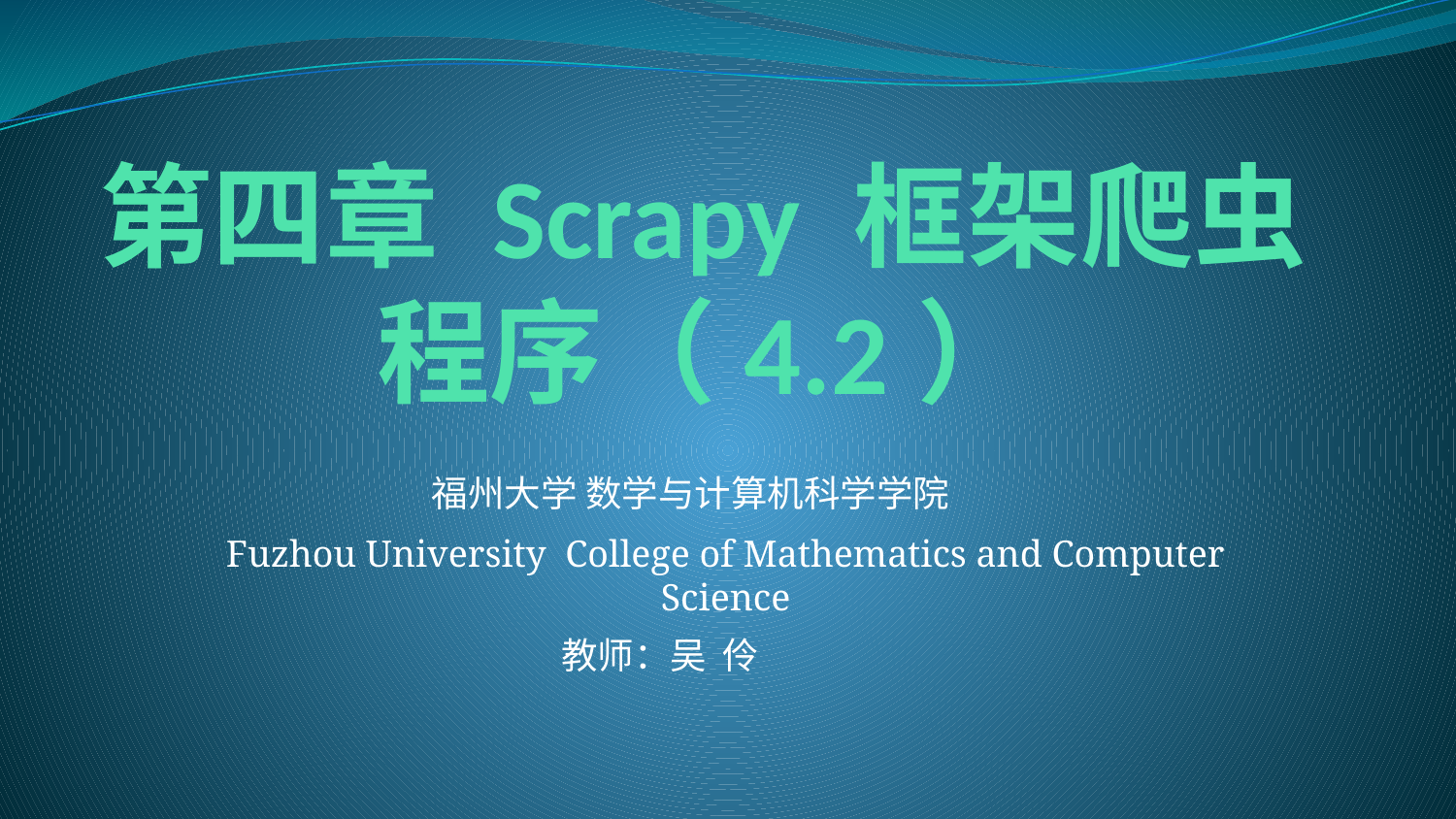

# 第四章 Scrapy 框架爬虫程序（4.2）
福州大学 数学与计算机科学学院
Fuzhou University  College of Mathematics and Computer Science
教师：吴  伶